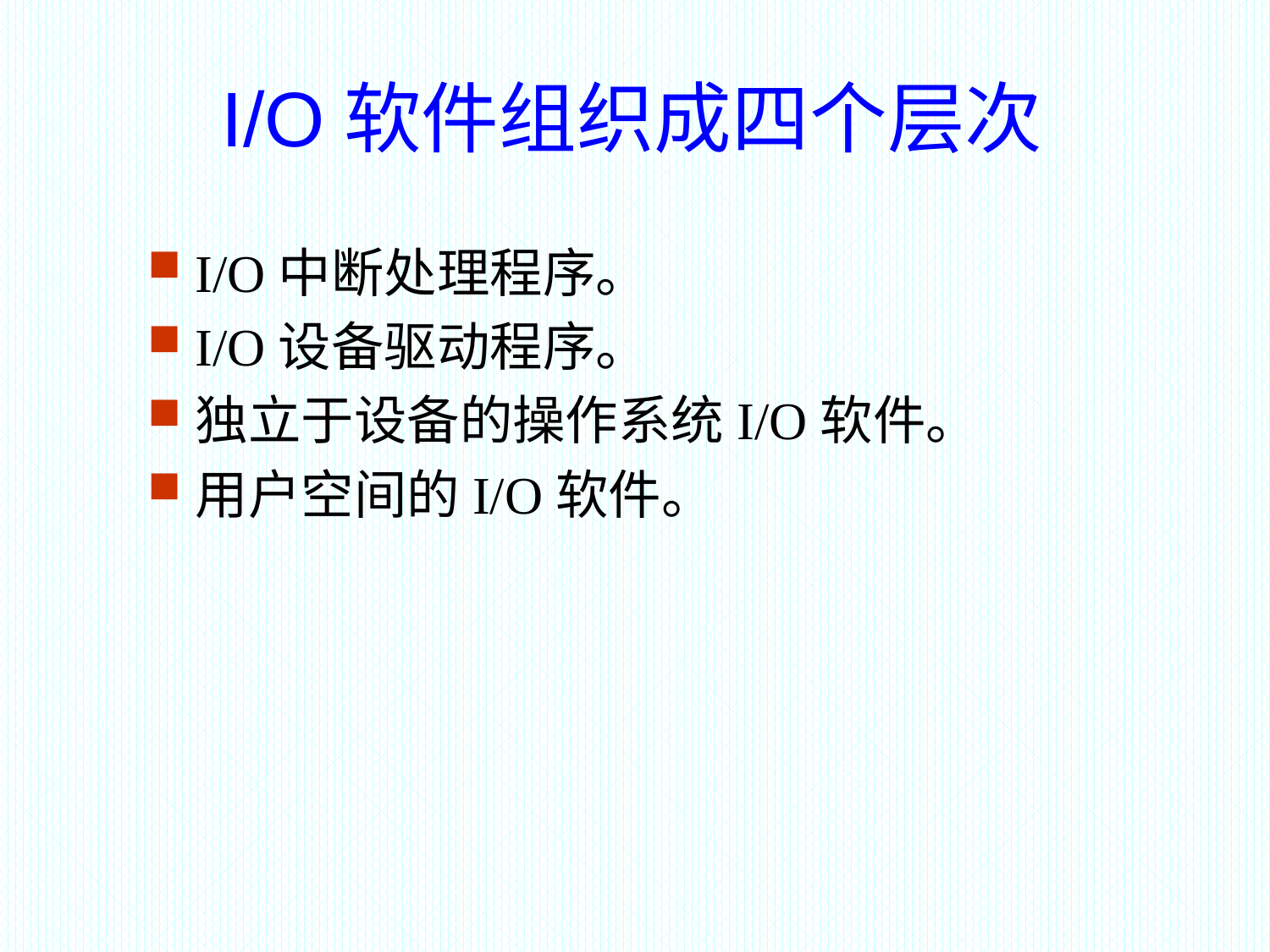

I/O软件组织成四个层次
I/O中断处理程序。
I/O设备驱动程序。
独立于设备的操作系统I/O软件。
用户空间的I/O软件。